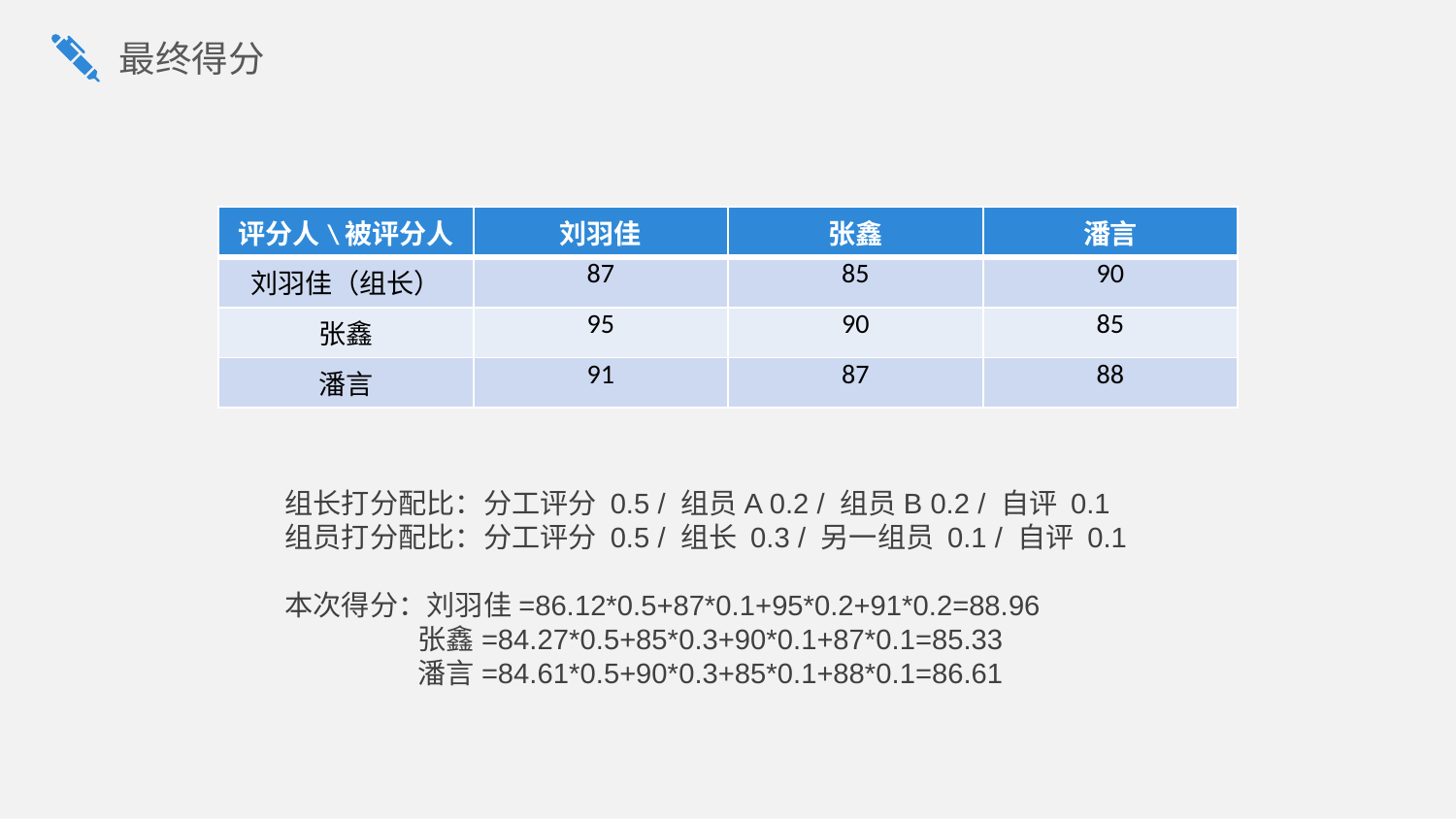

最终得分
| 评分人\被评分人 | 刘羽佳 | 张鑫 | 潘言 |
| --- | --- | --- | --- |
| 刘羽佳（组长） | 87 | 85 | 90 |
| 张鑫 | 95 | 90 | 85 |
| 潘言 | 91 | 87 | 88 |
组长打分配比：分工评分 0.5 / 组员A 0.2 / 组员B 0.2 / 自评 0.1
组员打分配比：分工评分 0.5 / 组长 0.3 / 另一组员 0.1 / 自评 0.1

本次得分：刘羽佳=86.12*0.5+87*0.1+95*0.2+91*0.2=88.96
                    张鑫=84.27*0.5+85*0.3+90*0.1+87*0.1=85.33
                    潘言=84.61*0.5+90*0.3+85*0.1+88*0.1=86.61